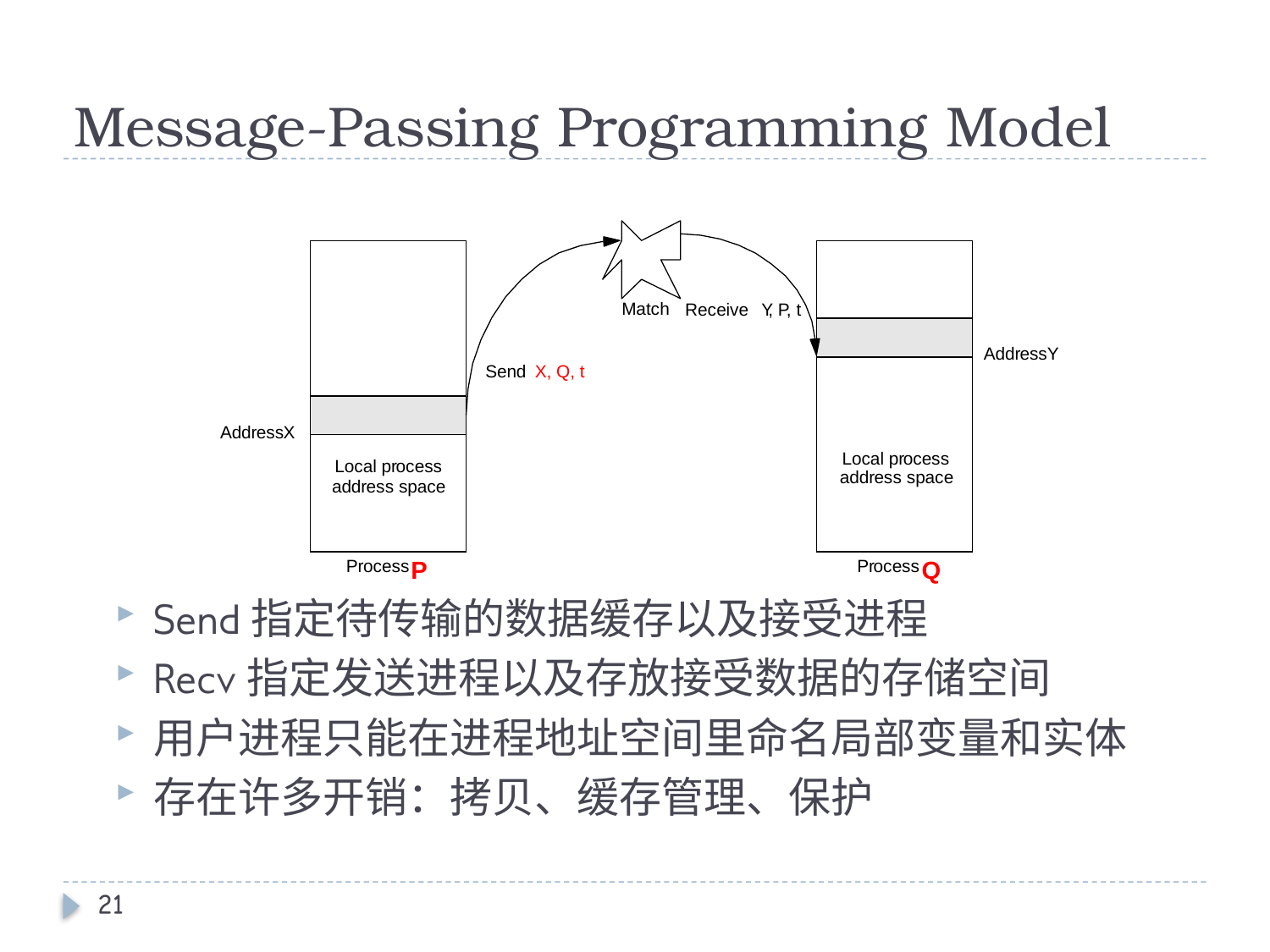

# Message-Passing Programming Model

Match

Receive
Y
,
 P
,
 t

Send
X, Q, t

Addr
ess
X
Local pr
ocess
addr
ess space
Pr
ocess
 P

Addr
ess
 Y
Local pr
ocess
addr
ess space
Pr
ocess
Q
Send指定待传输的数据缓存以及接受进程
Recv指定发送进程以及存放接受数据的存储空间
用户进程只能在进程地址空间里命名局部变量和实体
存在许多开销：拷贝、缓存管理、保护
21